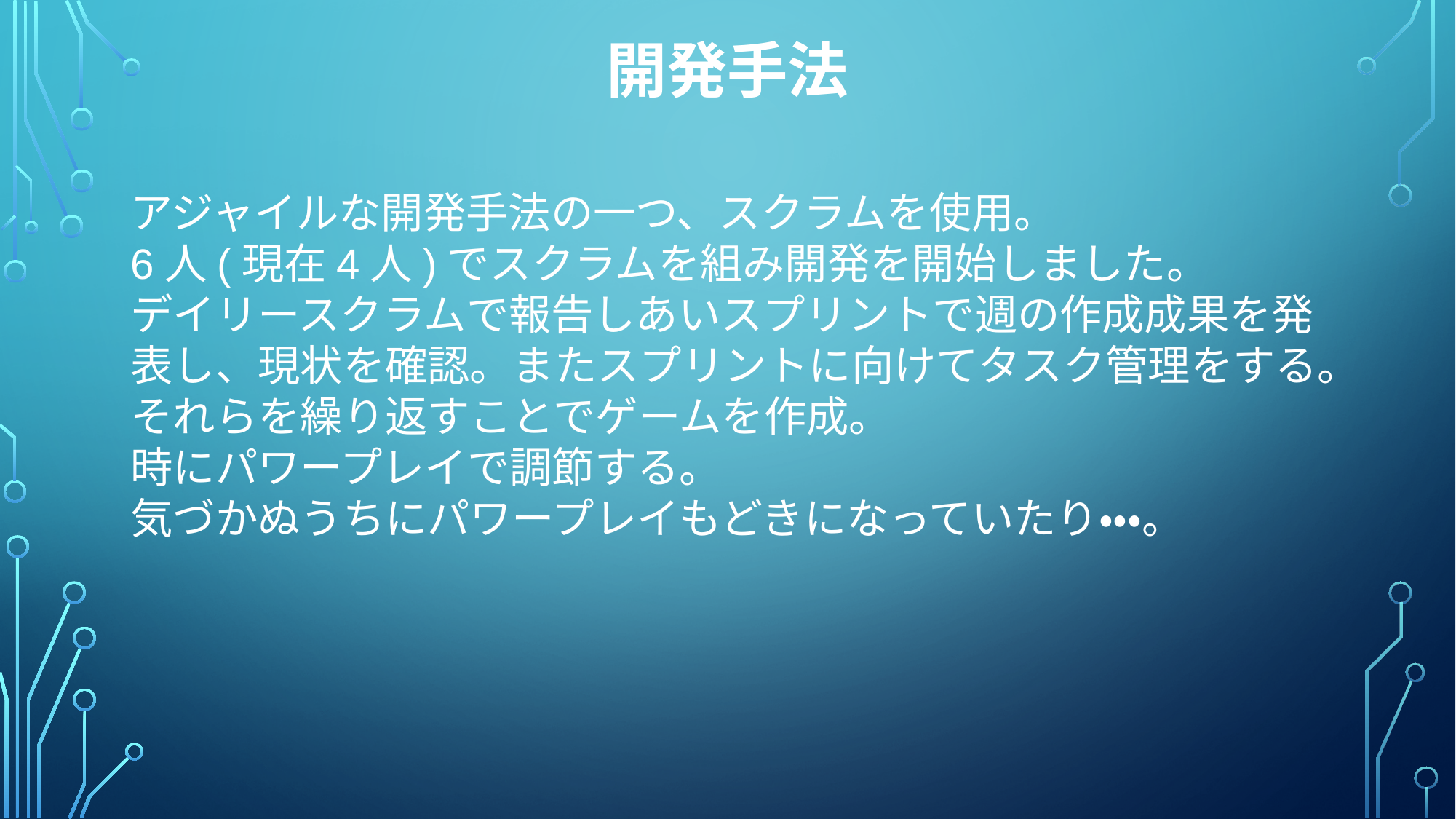

開発手法
アジャイルな開発手法の一つ、スクラムを使用。
6人(現在4人)でスクラムを組み開発を開始しました。
デイリースクラムで報告しあいスプリントで週の作成成果を発表し、現状を確認。またスプリントに向けてタスク管理をする。
それらを繰り返すことでゲームを作成。
時にパワープレイで調節する。
気づかぬうちにパワープレイもどきになっていたり・・・。